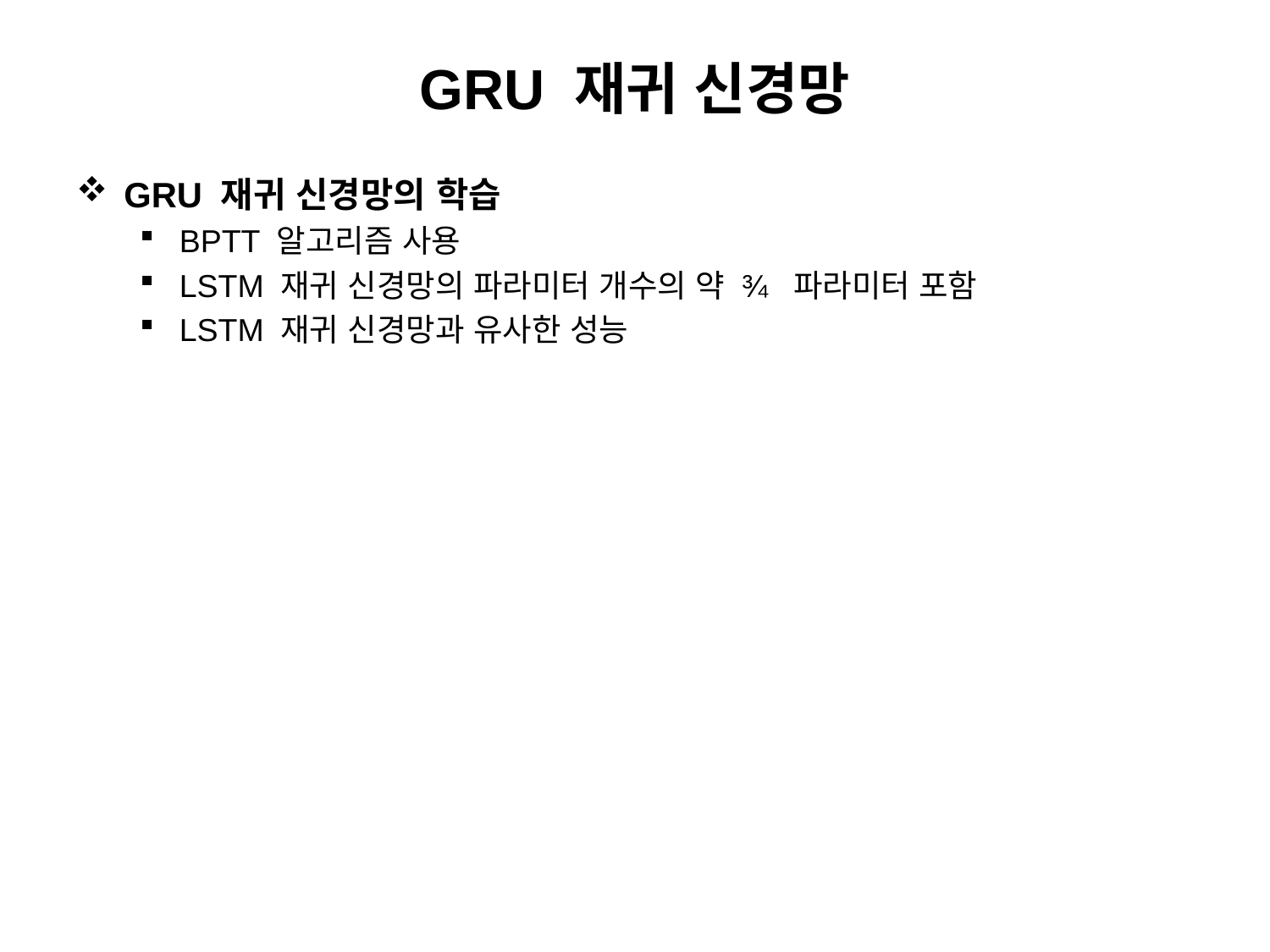

# GRU 재귀 신경망
GRU 재귀 신경망의 학습
BPTT 알고리즘 사용
LSTM 재귀 신경망의 파라미터 개수의 약 ¾  파라미터 포함
LSTM 재귀 신경망과 유사한 성능